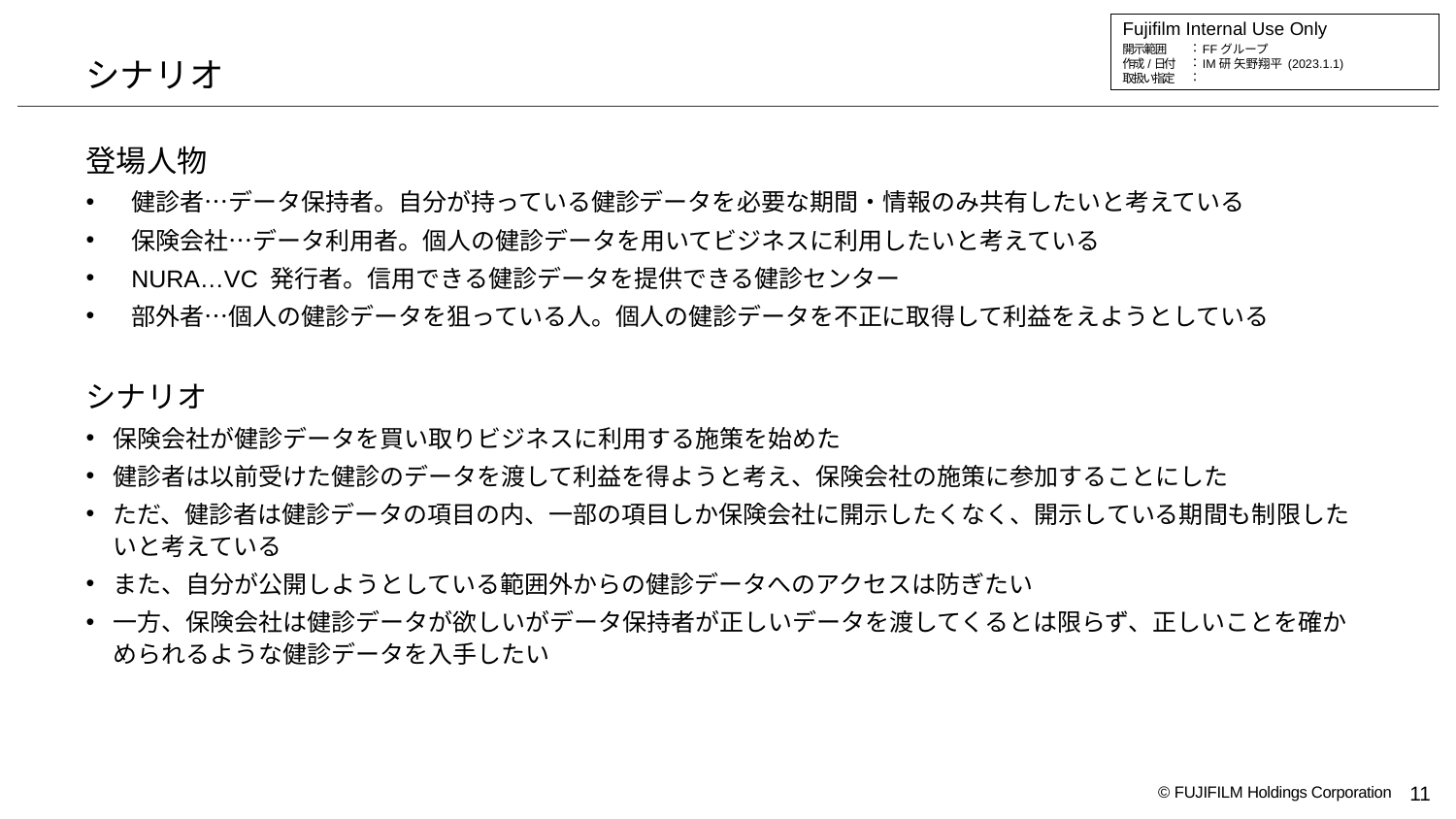

# シナリオ
登場人物
健診者…データ保持者。自分が持っている健診データを必要な期間・情報のみ共有したいと考えている
保険会社…データ利用者。個人の健診データを用いてビジネスに利用したいと考えている
NURA…VC 発行者。信用できる健診データを提供できる健診センター
部外者…個人の健診データを狙っている人。個人の健診データを不正に取得して利益をえようとしている

シナリオ
保険会社が健診データを買い取りビジネスに利用する施策を始めた
健診者は以前受けた健診のデータを渡して利益を得ようと考え、保険会社の施策に参加することにした
ただ、健診者は健診データの項目の内、一部の項目しか保険会社に開示したくなく、開示している期間も制限したいと考えている
また、自分が公開しようとしている範囲外からの健診データへのアクセスは防ぎたい
一方、保険会社は健診データが欲しいがデータ保持者が正しいデータを渡してくるとは限らず、正しいことを確かめられるような健診データを入手したい
11